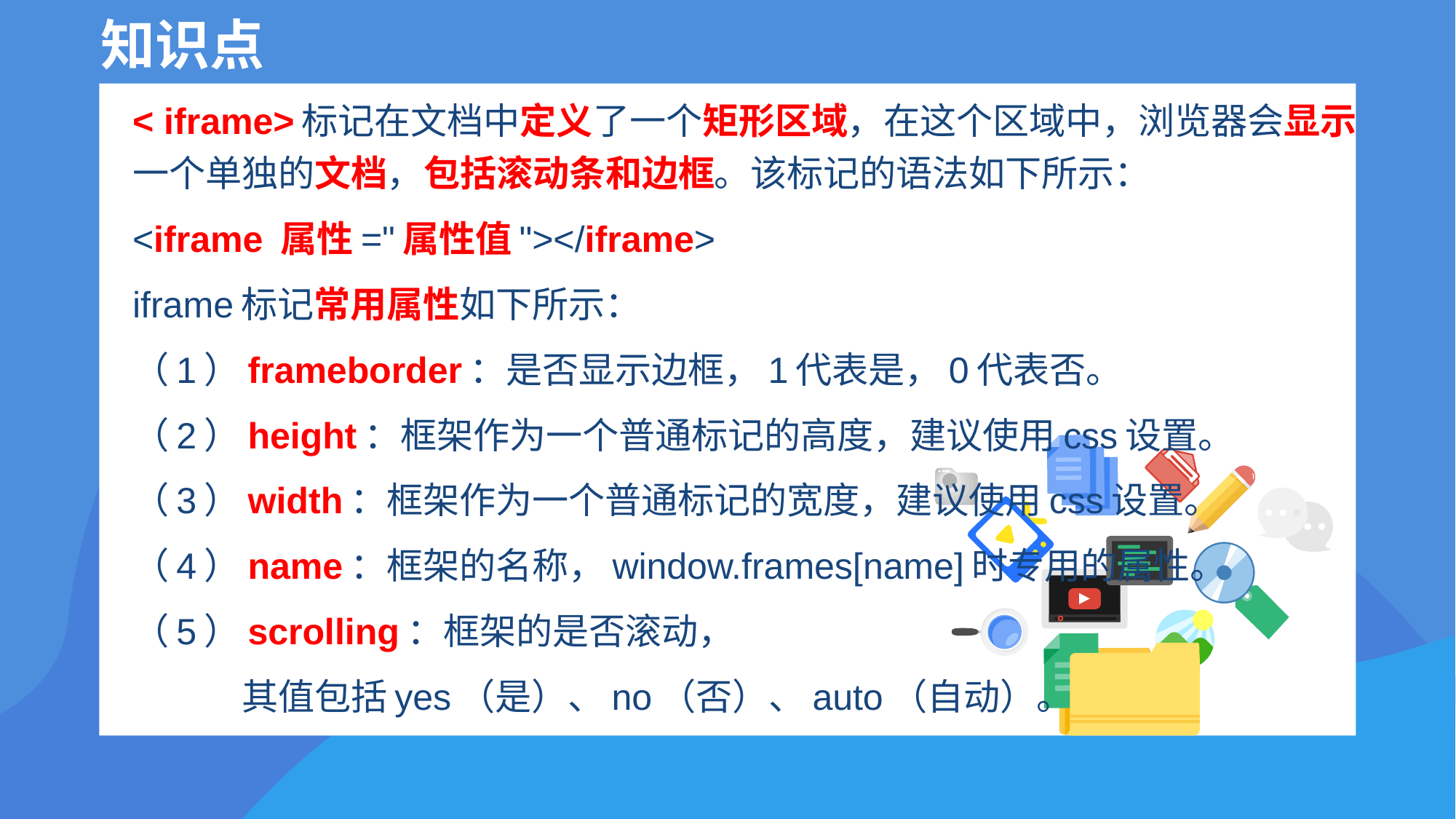

# 知识点
< iframe>标记在文档中定义了一个矩形区域，在这个区域中，浏览器会显示一个单独的文档，包括滚动条和边框。该标记的语法如下所示：
<iframe 属性="属性值"></iframe>
iframe标记常用属性如下所示：
（1）frameborder：是否显示边框，1代表是，0代表否。
（2）height：框架作为一个普通标记的高度，建议使用css设置。
（3）width：框架作为一个普通标记的宽度，建议使用css设置。
（4）name：框架的名称，window.frames[name]时专用的属性。
（5）scrolling：框架的是否滚动，
　　　其值包括yes（是）、no（否）、auto（自动）。